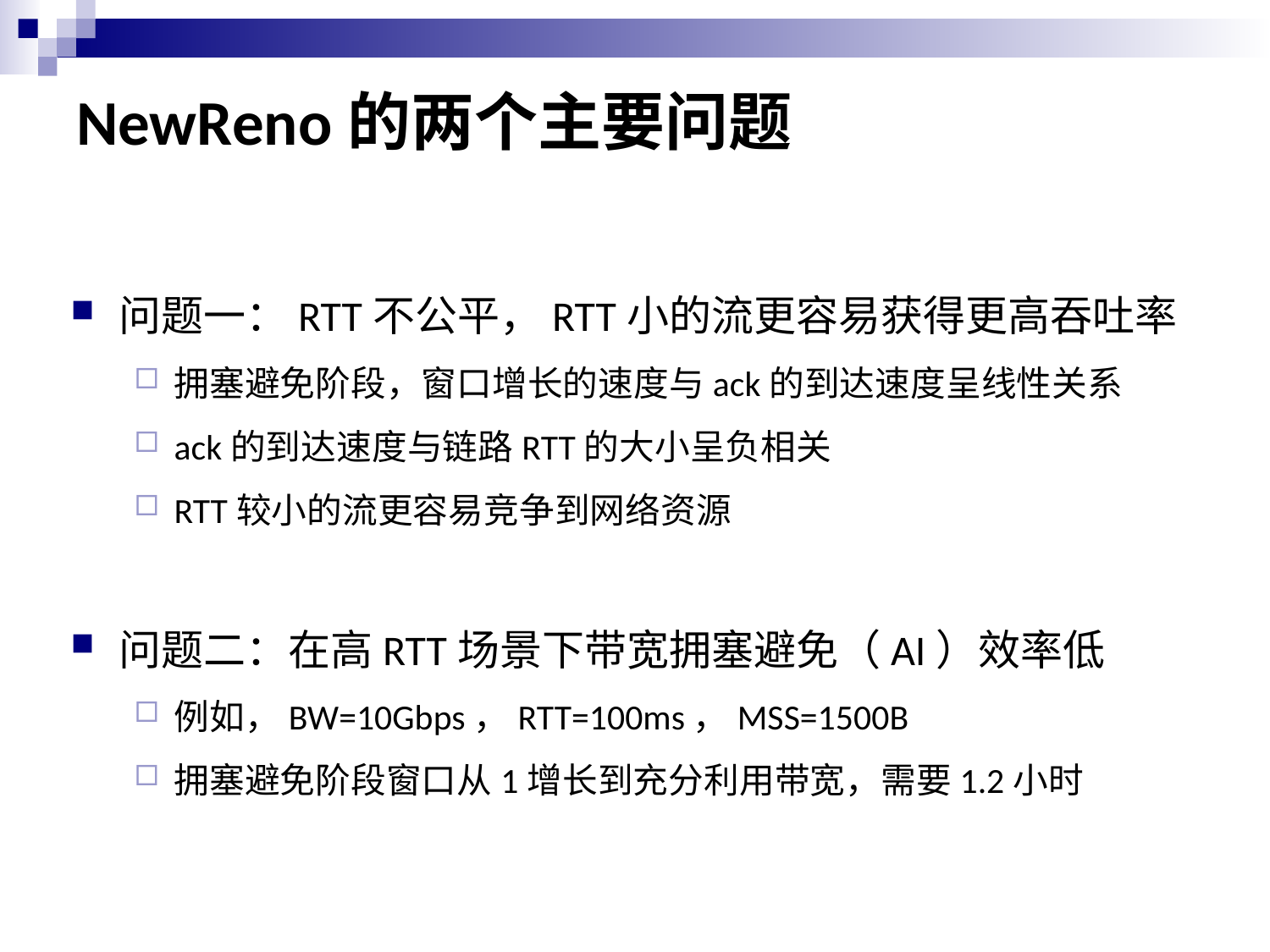

# NewReno的两个主要问题
问题一：RTT不公平，RTT小的流更容易获得更高吞吐率
拥塞避免阶段，窗口增长的速度与ack的到达速度呈线性关系
ack的到达速度与链路RTT的大小呈负相关
RTT较小的流更容易竞争到网络资源

问题二：在高RTT场景下带宽拥塞避免（AI）效率低
例如，BW=10Gbps，RTT=100ms，MSS=1500B
拥塞避免阶段窗口从1增长到充分利用带宽，需要1.2小时
18